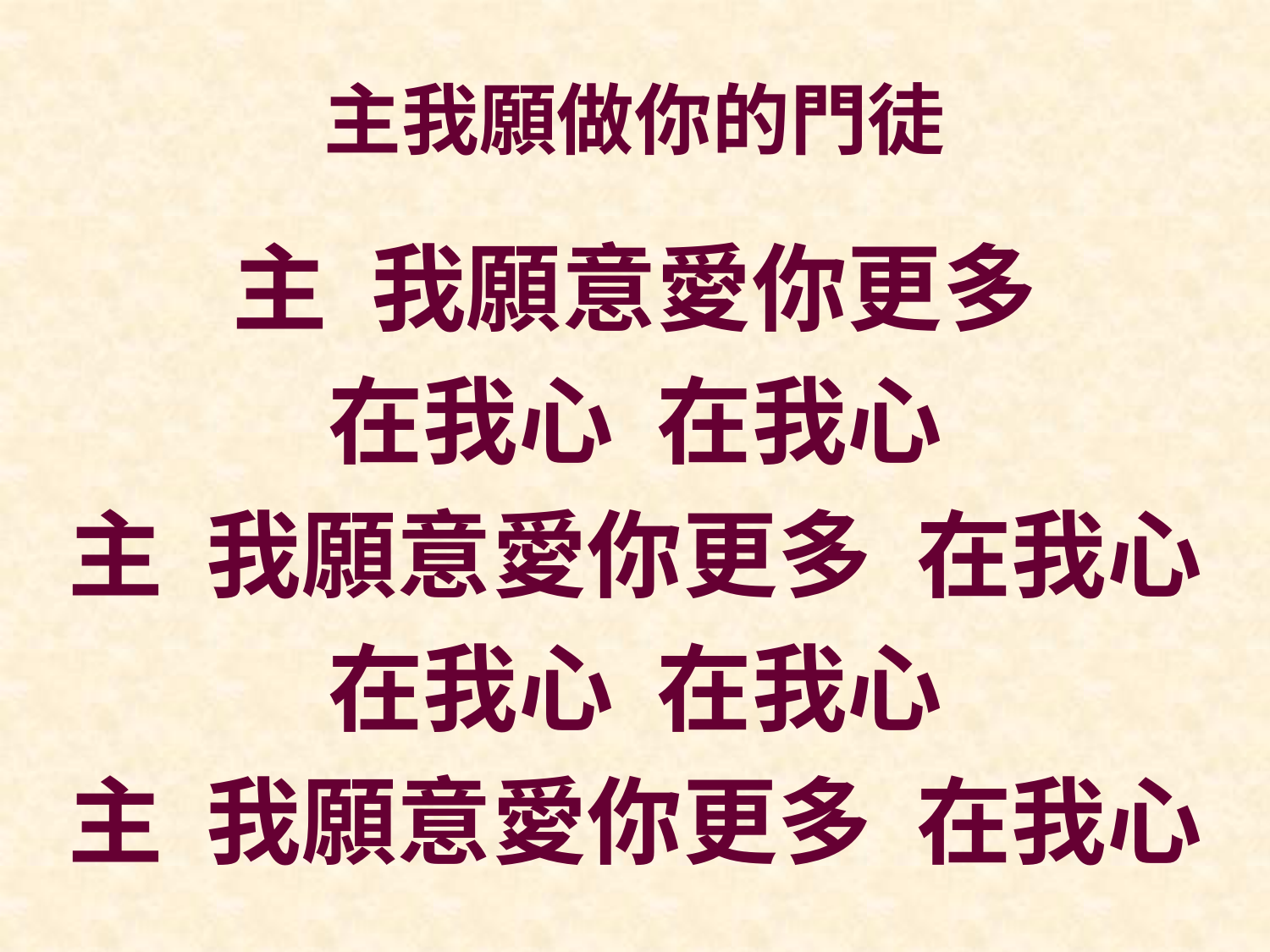

# 主我願做你的門徒
主  我願意愛你更多
在我心  在我心
主  我願意愛你更多  在我心
在我心  在我心
主  我願意愛你更多  在我心